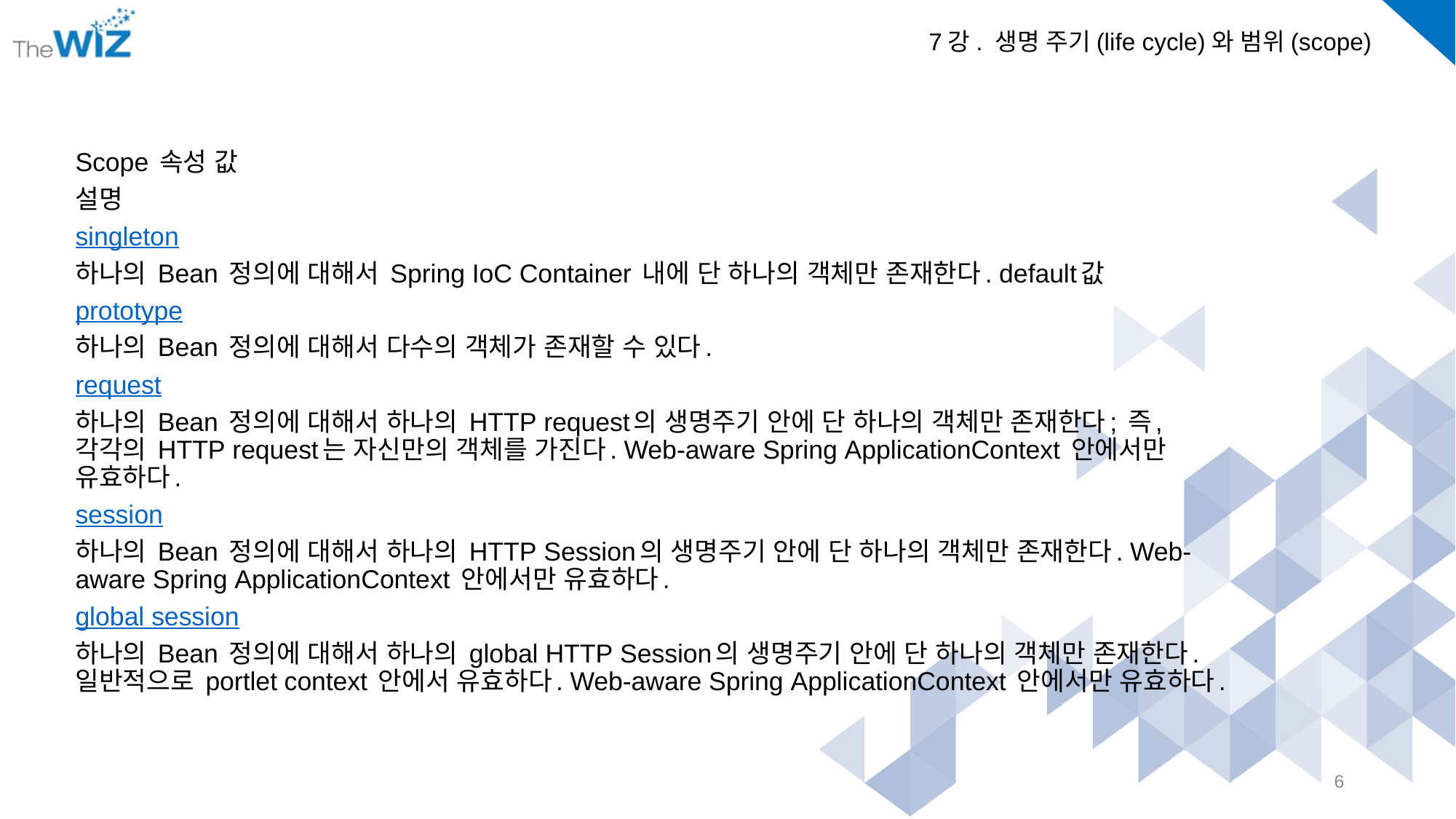

Scope 속성 값
설명
singleton
하나의 Bean 정의에 대해서 Spring IoC Container 내에 단 하나의 객체만 존재한다. default값
prototype
하나의 Bean 정의에 대해서 다수의 객체가 존재할 수 있다.
request
하나의 Bean 정의에 대해서 하나의 HTTP request의 생명주기 안에 단 하나의 객체만 존재한다; 즉, 각각의 HTTP request는 자신만의 객체를 가진다. Web-aware Spring ApplicationContext 안에서만 유효하다.
session
하나의 Bean 정의에 대해서 하나의 HTTP Session의 생명주기 안에 단 하나의 객체만 존재한다. Web-aware Spring ApplicationContext 안에서만 유효하다.
global session
하나의 Bean 정의에 대해서 하나의 global HTTP Session의 생명주기 안에 단 하나의 객체만 존재한다. 일반적으로 portlet context 안에서 유효하다. Web-aware Spring ApplicationContext 안에서만 유효하다.

6